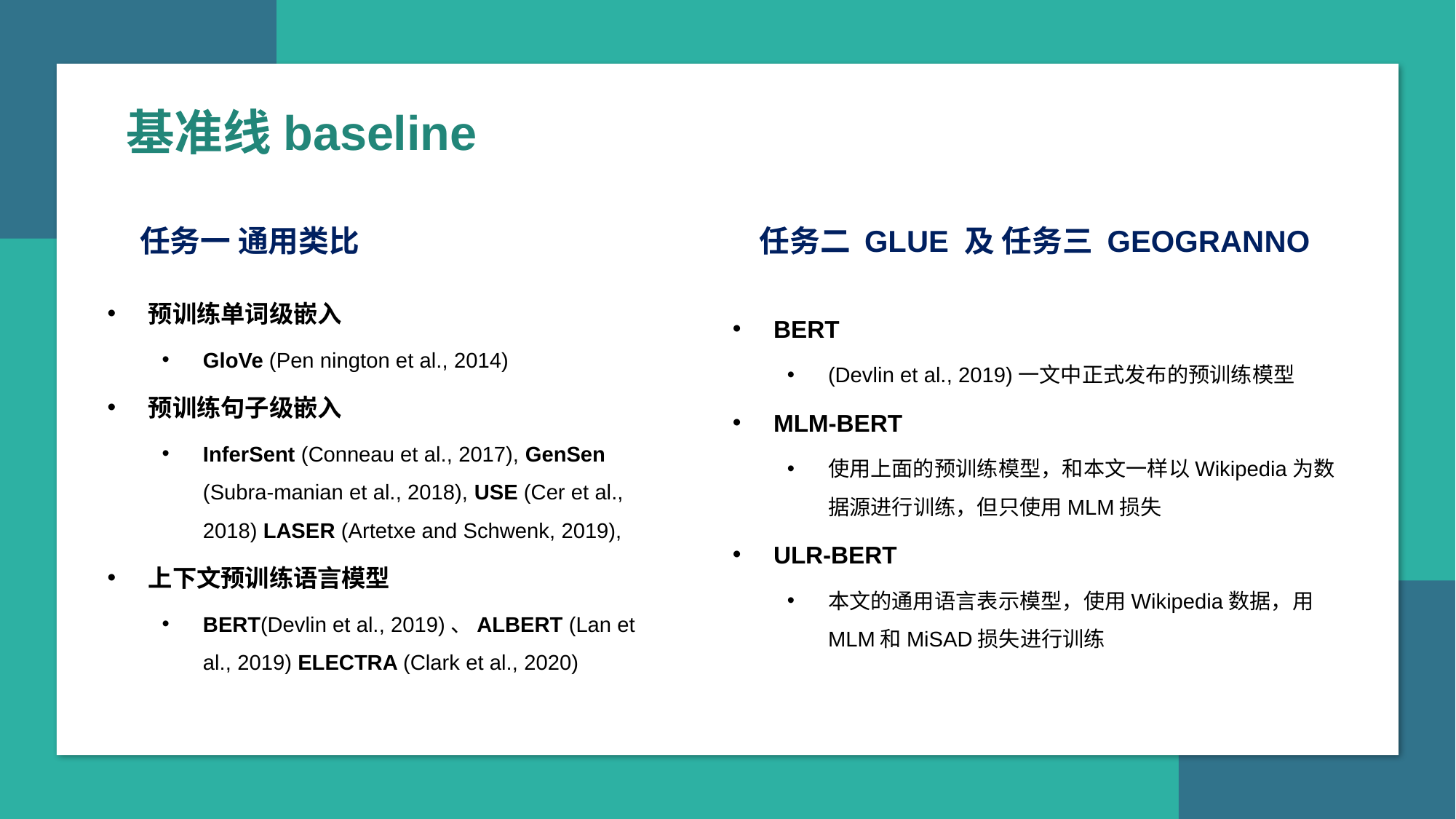

基准线baseline
任务一 通用类比
任务二 GLUE 及 任务三 GEOGRANNO

预训练单词级嵌入
GloVe (Pen nington et al., 2014)
预训练句子级嵌入
InferSent (Conneau et al., 2017), GenSen (Subra-manian et al., 2018), USE (Cer et al., 2018) LASER (Artetxe and Schwenk, 2019),
上下文预训练语言模型
BERT(Devlin et al., 2019)、ALBERT (Lan et al., 2019) ELECTRA (Clark et al., 2020)
BERT
(Devlin et al., 2019)一文中正式发布的预训练模型
MLM-BERT
使用上面的预训练模型，和本文一样以Wikipedia为数据源进行训练，但只使用MLM损失
ULR-BERT
本文的通用语言表示模型，使用Wikipedia数据，用MLM和MiSAD损失进行训练